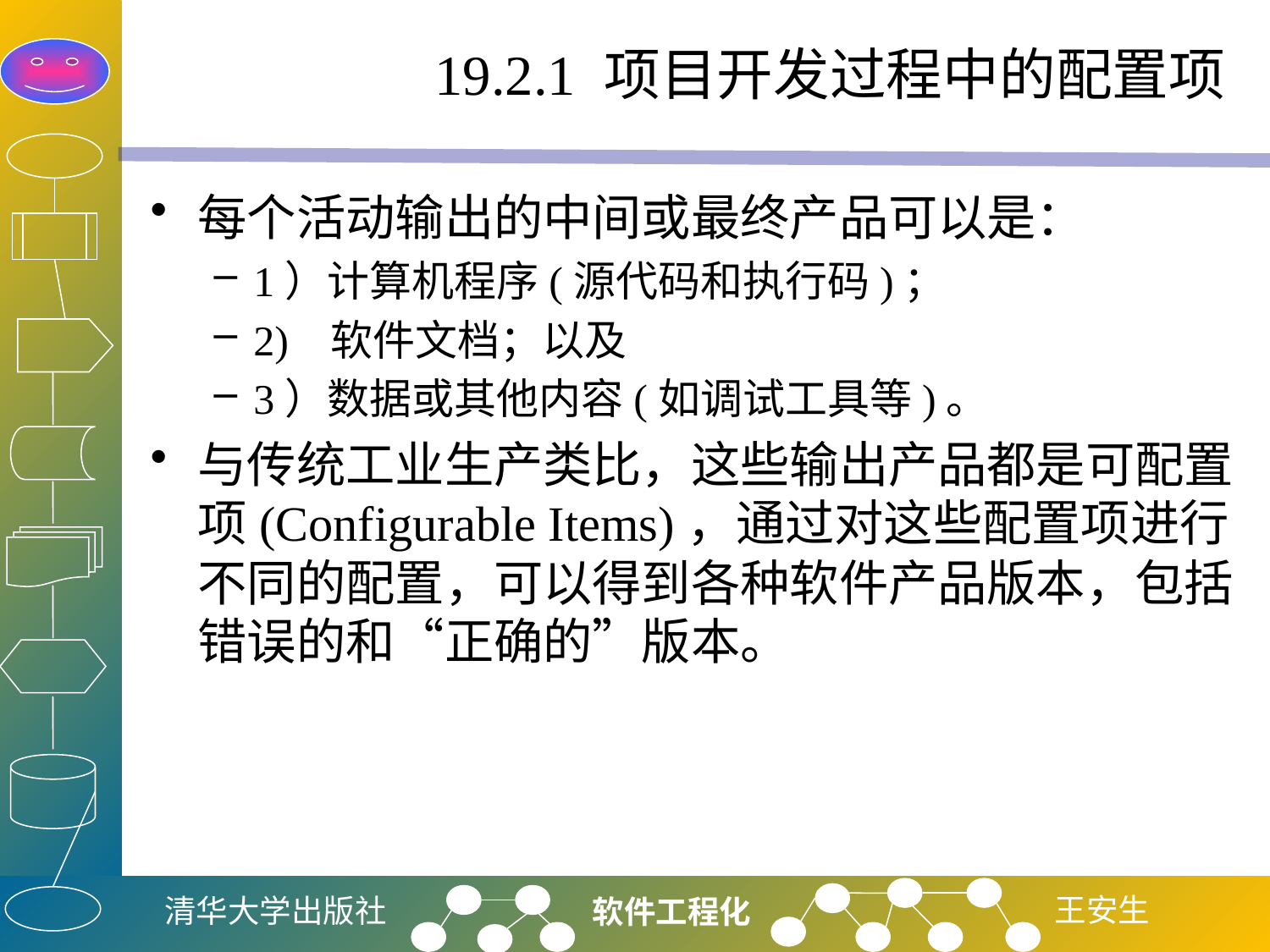

# 19.2.1 项目开发过程中的配置项
每个活动输出的中间或最终产品可以是：
1）计算机程序(源代码和执行码)；
2)   软件文档；以及
3）数据或其他内容(如调试工具等)。
与传统工业生产类比，这些输出产品都是可配置项(Configurable Items)，通过对这些配置项进行不同的配置，可以得到各种软件产品版本，包括错误的和“正确的”版本。